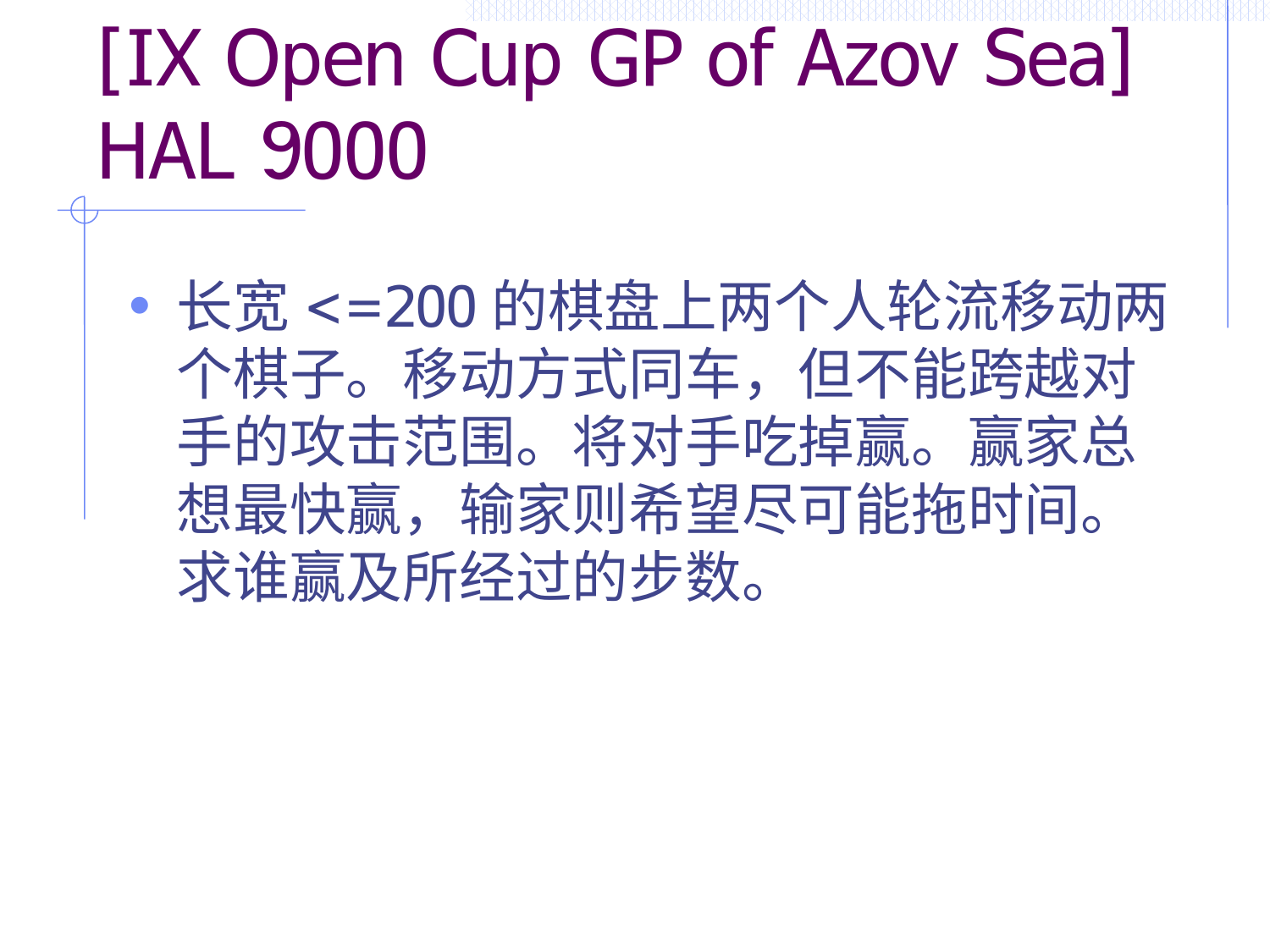

# [IX Open Cup GP of Azov Sea] HAL 9000
长宽<=200的棋盘上两个人轮流移动两个棋子。移动方式同车，但不能跨越对手的攻击范围。将对手吃掉赢。赢家总想最快赢，输家则希望尽可能拖时间。求谁赢及所经过的步数。